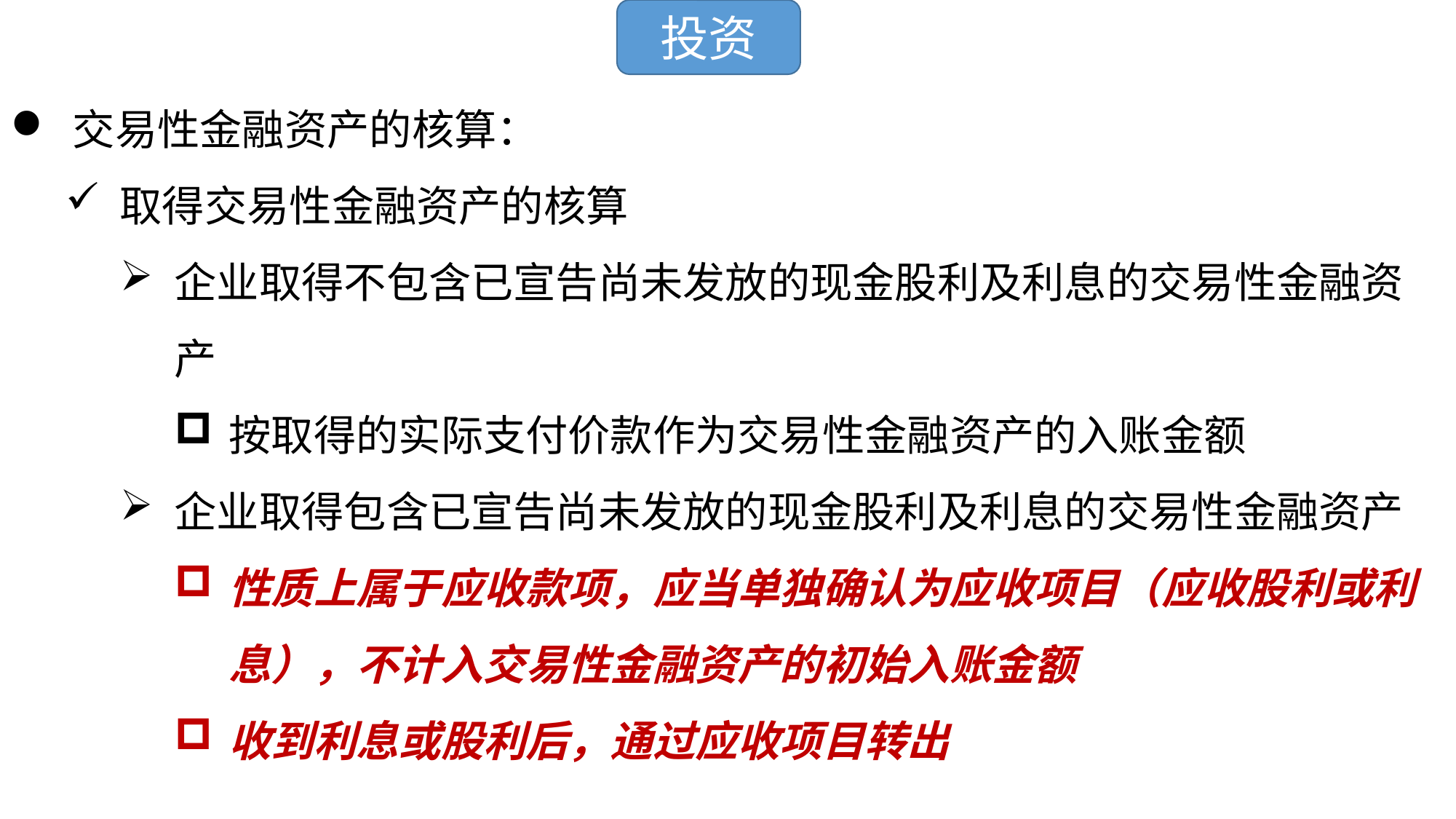

投资
 交易性金融资产的核算：
取得交易性金融资产的核算
企业取得不包含已宣告尚未发放的现金股利及利息的交易性金融资产
按取得的实际支付价款作为交易性金融资产的入账金额
企业取得包含已宣告尚未发放的现金股利及利息的交易性金融资产
性质上属于应收款项，应当单独确认为应收项目（应收股利或利息），不计入交易性金融资产的初始入账金额
收到利息或股利后，通过应收项目转出